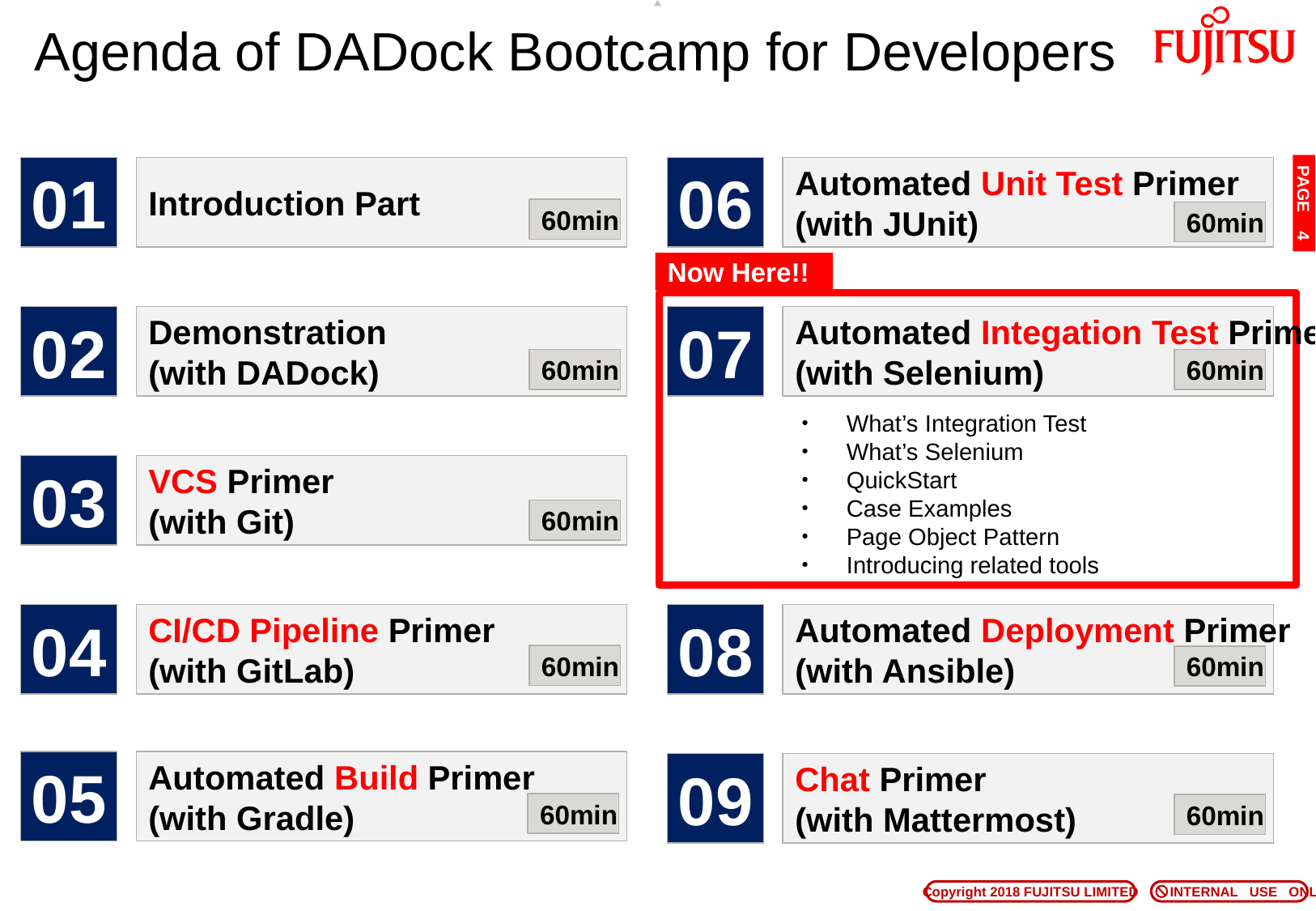

# Agenda of DADock Bootcamp for Developers
01
Introduction Part
06
Automated Unit Test Primer
(with JUnit)
PAGE    4
60min
60min
Now Here!!

07
Automated Integation Test Primer
(with Selenium)
02
Demonstration
(with DADock)
60min
60min
・　What’s Integration Test
・　What’s Selenium
・　QuickStart
・　Case Examples
・　Page Object Pattern
・　Introducing related tools
03
VCS Primer
(with Git)
60min
04
CI/CD Pipeline Primer
(with GitLab)
08
Automated Deployment Primer
(with Ansible)
60min
60min
05
Automated Build Primer
(with Gradle)
09
Chat Primer
(with Mattermost)
60min
60min